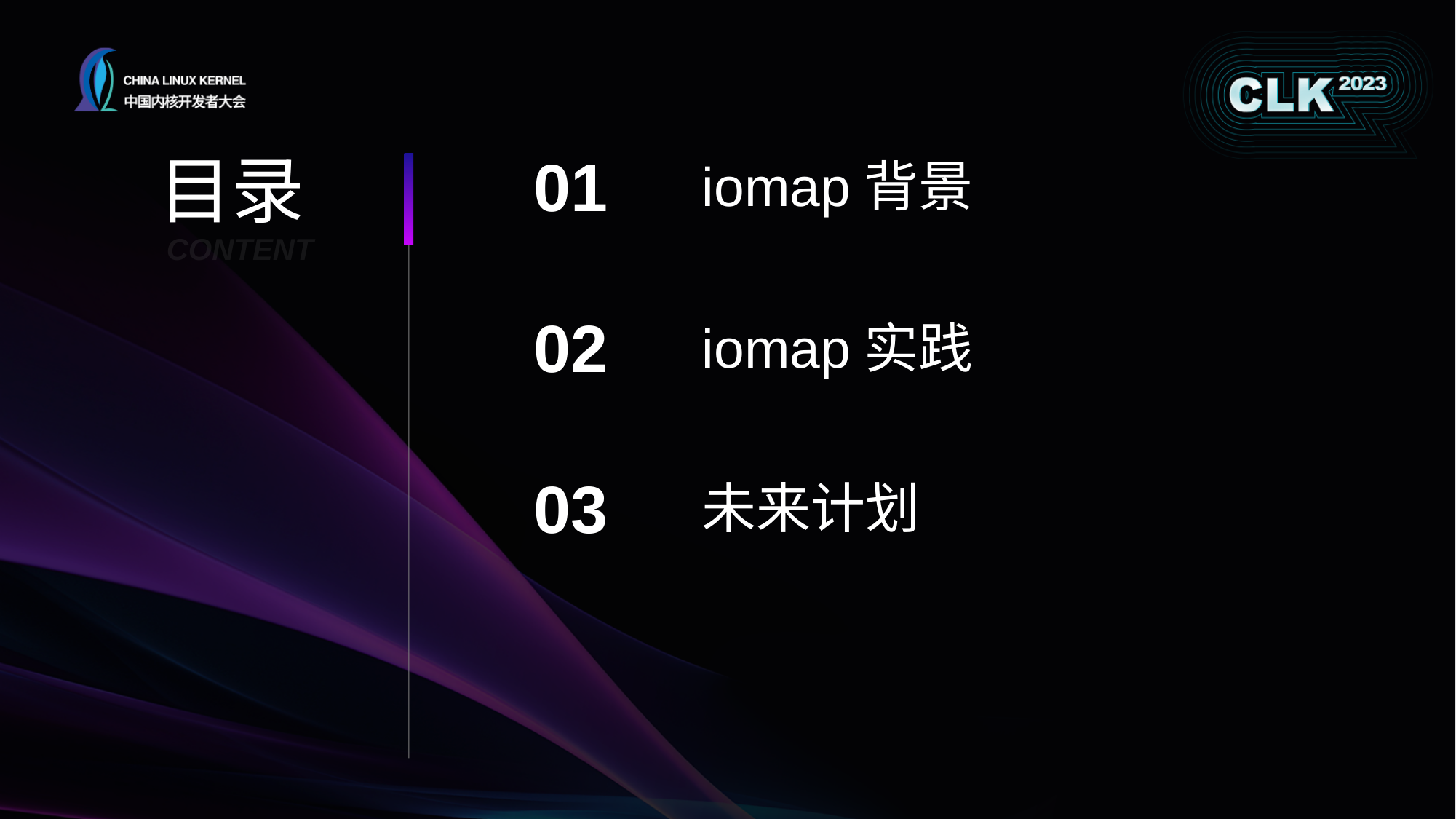

目录
01
iomap背景

CONTENT
02
iomap实践
03
未来计划